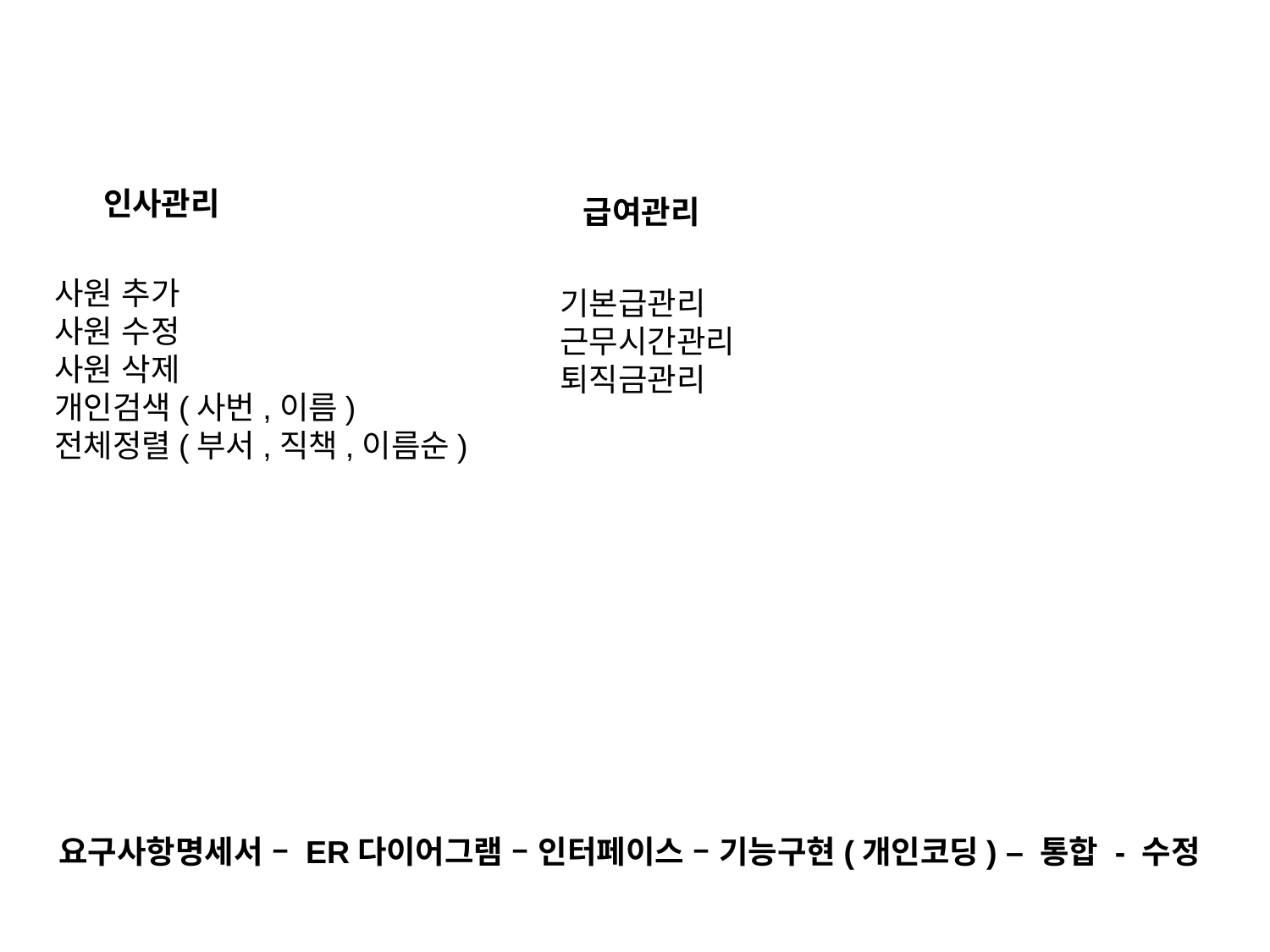

인사관리
급여관리
사원 추가
사원 수정
사원 삭제
개인검색(사번,이름)
전체정렬(부서,직책,이름순)
기본급관리
근무시간관리
퇴직금관리
요구사항명세서 – ER다이어그램 – 인터페이스 – 기능구현(개인코딩) – 통합 - 수정